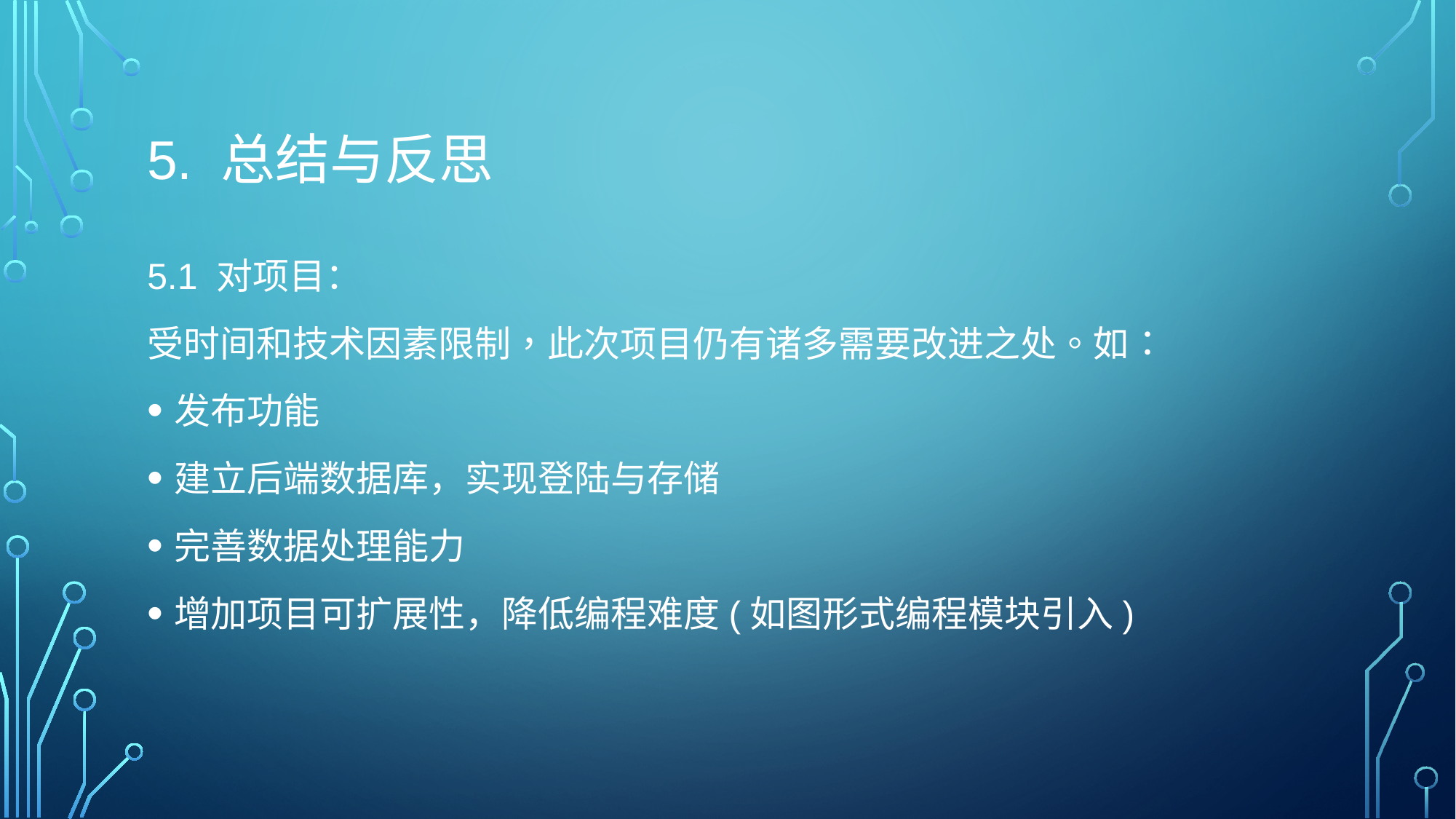

# 5. 总结与反思
5.1 对项目：
受时间和技术因素限制，此次项目仍有诸多需要改进之处。如：
发布功能
建立后端数据库，实现登陆与存储
完善数据处理能力
增加项目可扩展性，降低编程难度(如图形式编程模块引入)